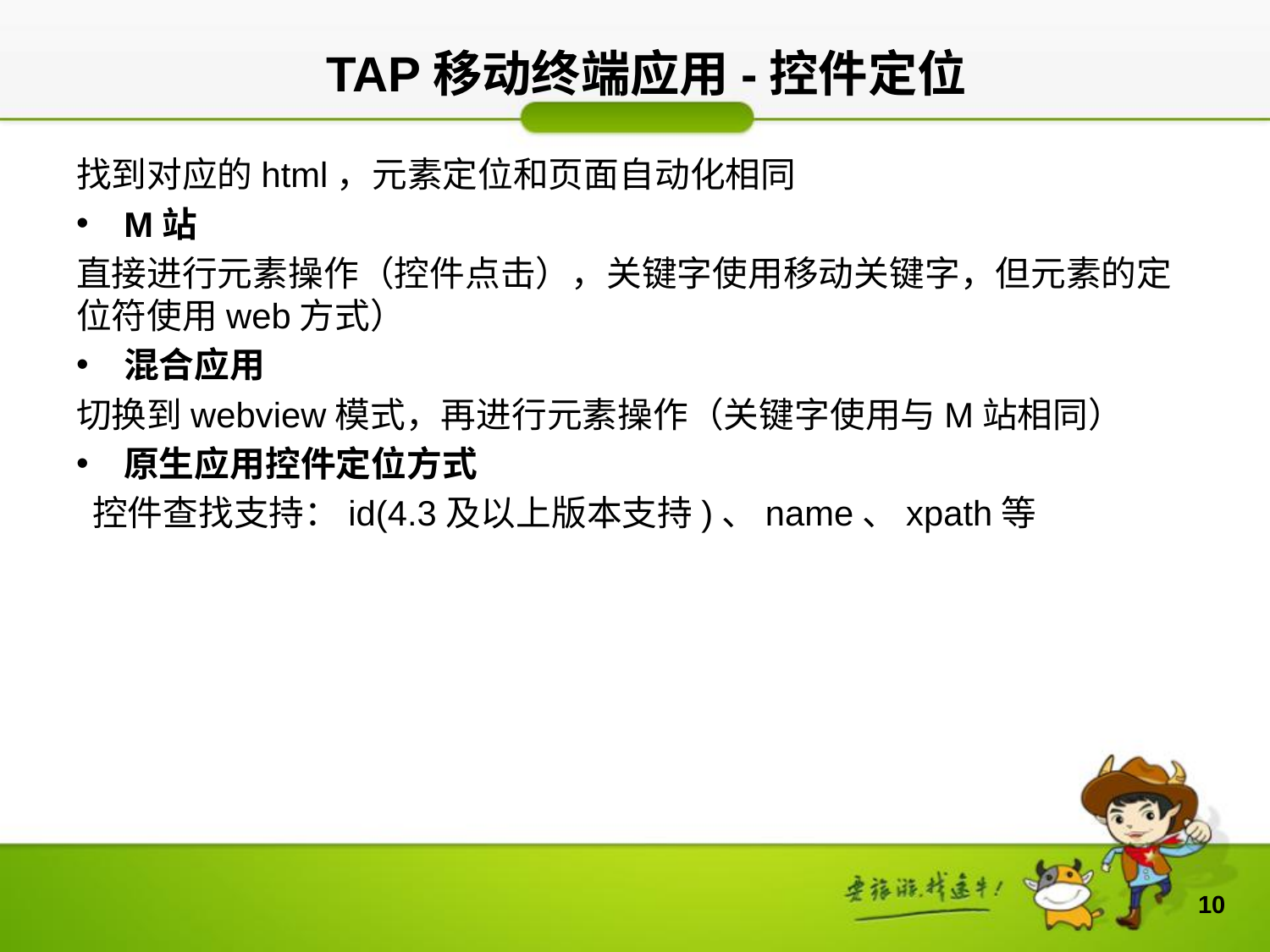

# TAP移动终端应用-控件定位
找到对应的html，元素定位和页面自动化相同
M站
直接进行元素操作（控件点击），关键字使用移动关键字，但元素的定位符使用web方式）
混合应用
切换到webview模式，再进行元素操作（关键字使用与M站相同）
原生应用控件定位方式
 控件查找支持：id(4.3及以上版本支持)、name、xpath等
10